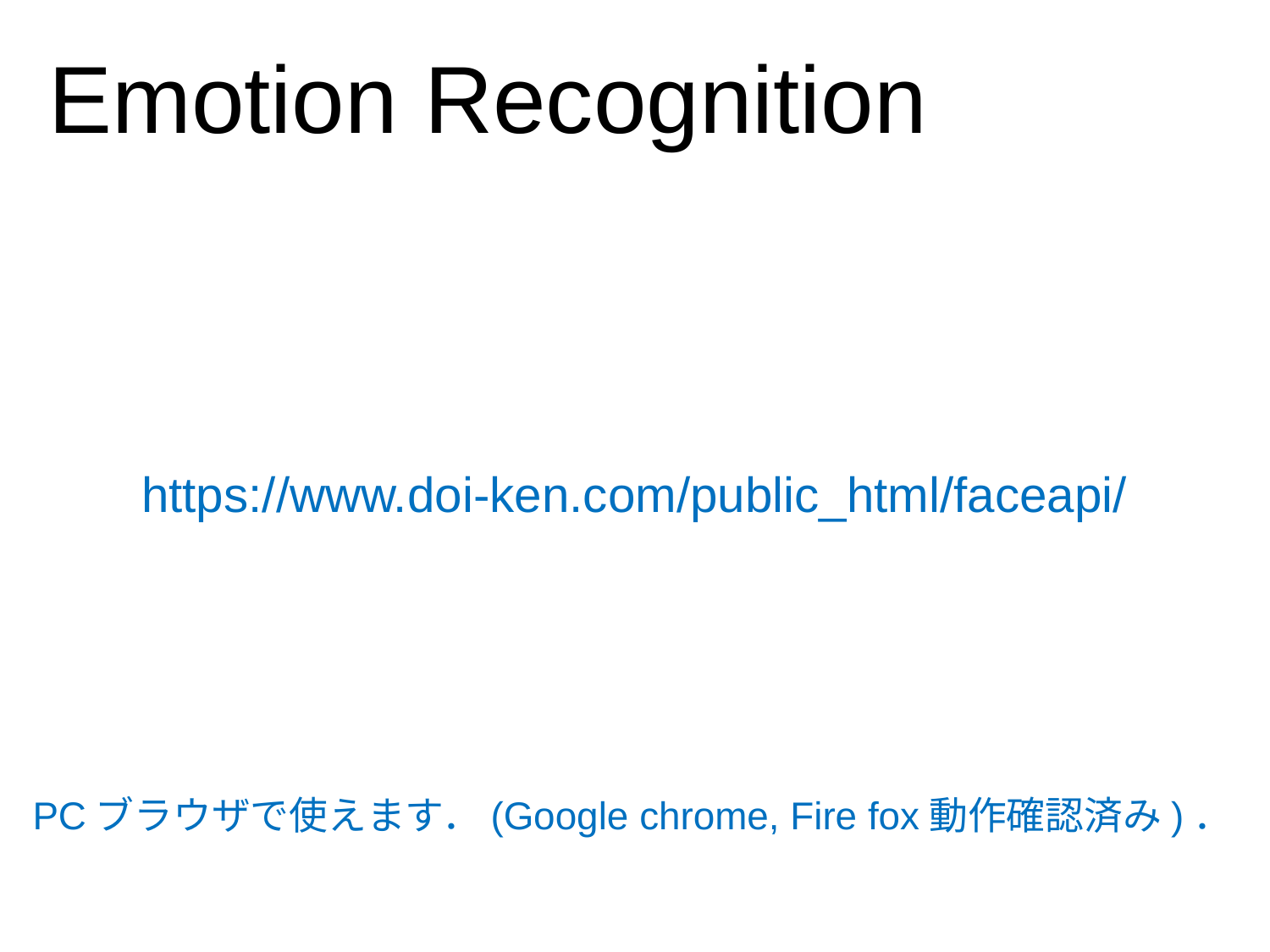

Emotion Recognition
https://www.doi-ken.com/public_html/faceapi/
PCブラウザで使えます．(Google chrome, Fire fox動作確認済み)．